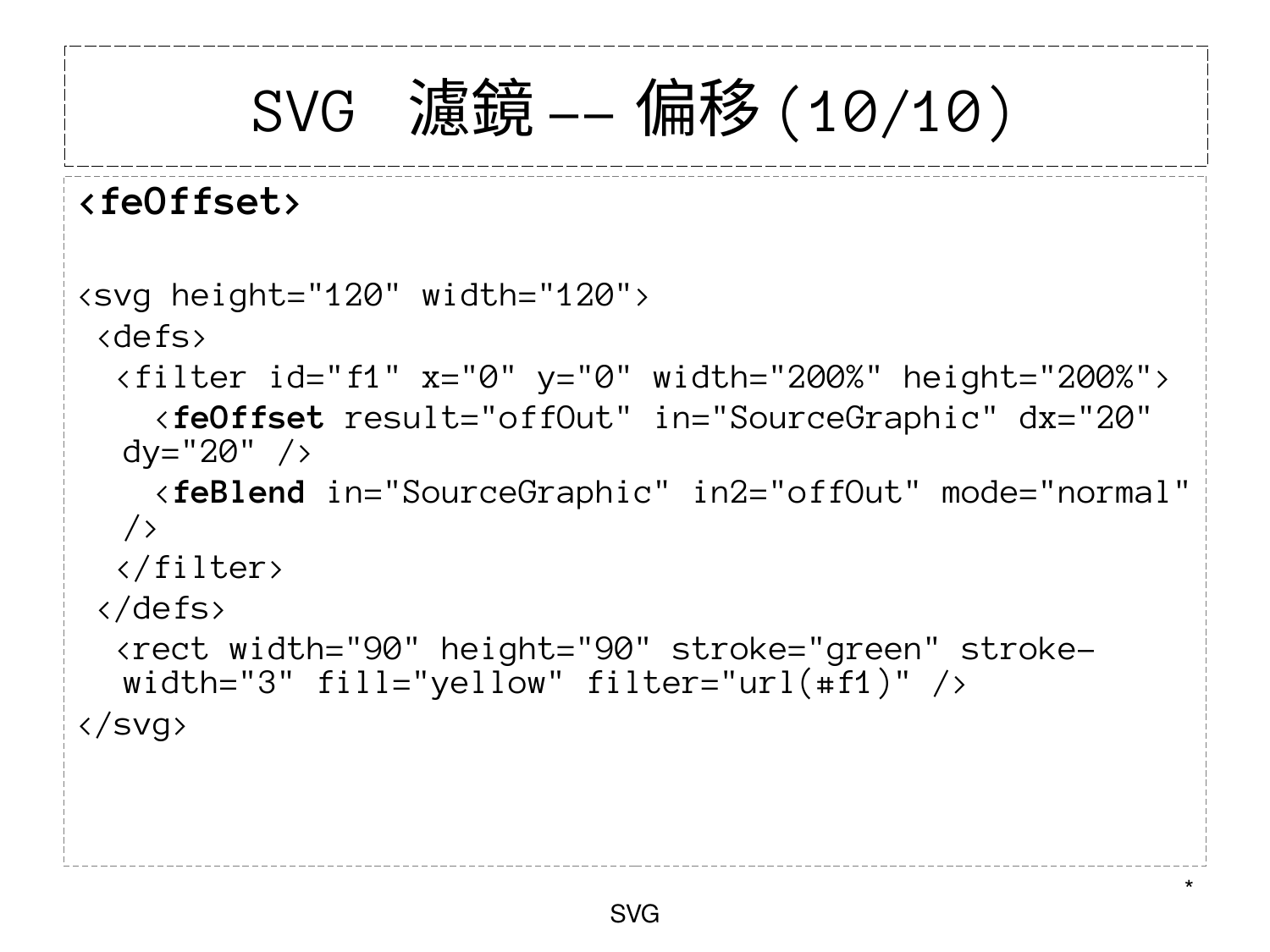

# SVG 濾鏡--偏移(10/10)
<feOffset>

<svg height="120" width="120">
 <defs>
  <filter id="f1" x="0" y="0" width="200%" height="200%">
    <feOffset result="offOut" in="SourceGraphic" dx="20" dy="20" />
    <feBlend in="SourceGraphic" in2="offOut" mode="normal" />
  </filter>
 </defs>
  <rect width="90" height="90" stroke="green" stroke-width="3" fill="yellow" filter="url(#f1)" />
</svg>

*
SVG